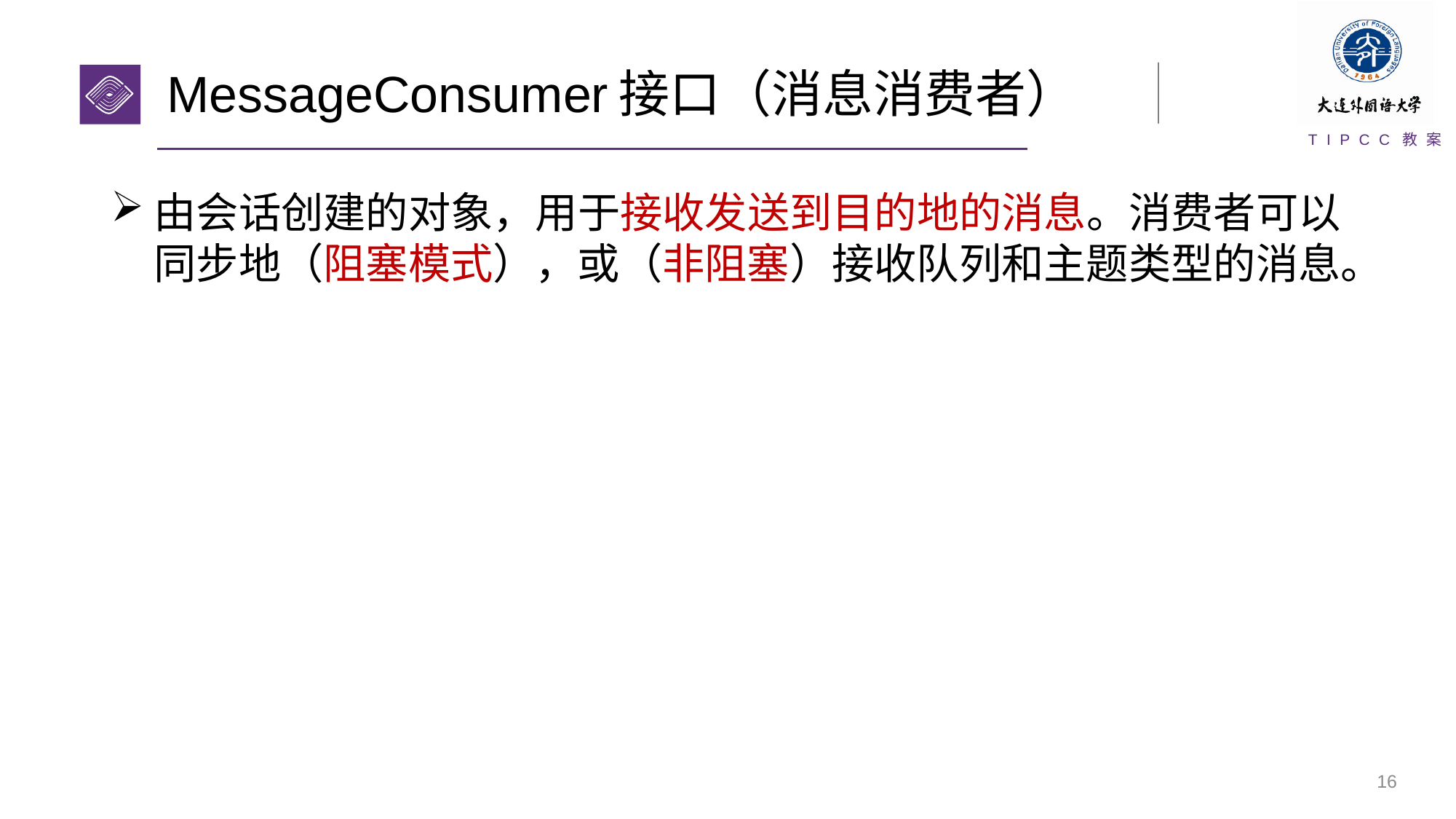

# MessageConsumer接口（消息消费者）
由会话创建的对象，用于接收发送到目的地的消息。消费者可以同步地（阻塞模式），或（非阻塞）接收队列和主题类型的消息。
16